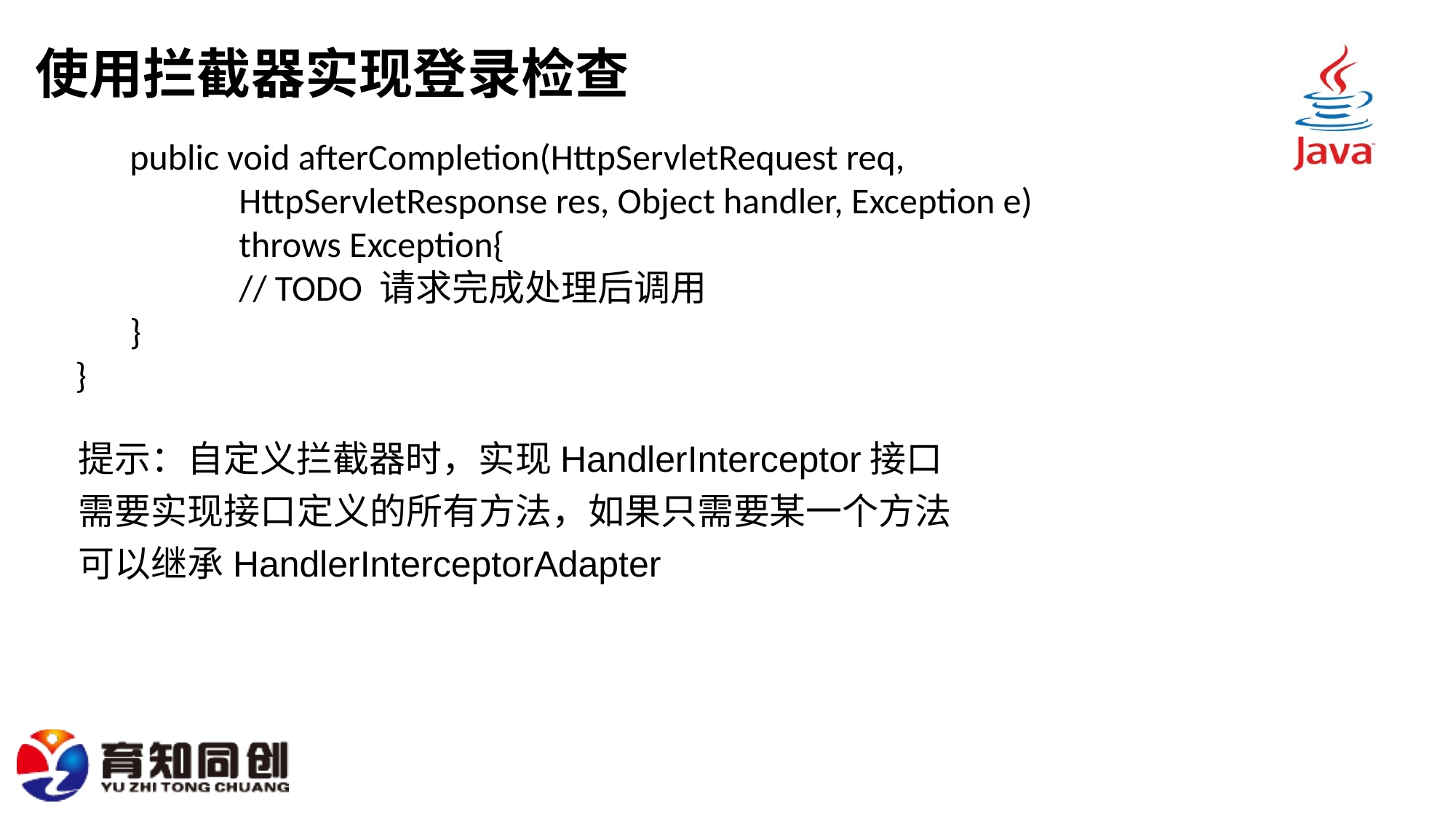

# 使用拦截器实现登录检查
public void afterCompletion(HttpServletRequest req,
	HttpServletResponse res, Object handler, Exception e)
	throws Exception{
	// TODO 请求完成处理后调用
}
}
	提示：自定义拦截器时，实现HandlerInterceptor接口需要实现接口定义的所有方法，如果只需要某一个方法可以继承HandlerInterceptorAdapter